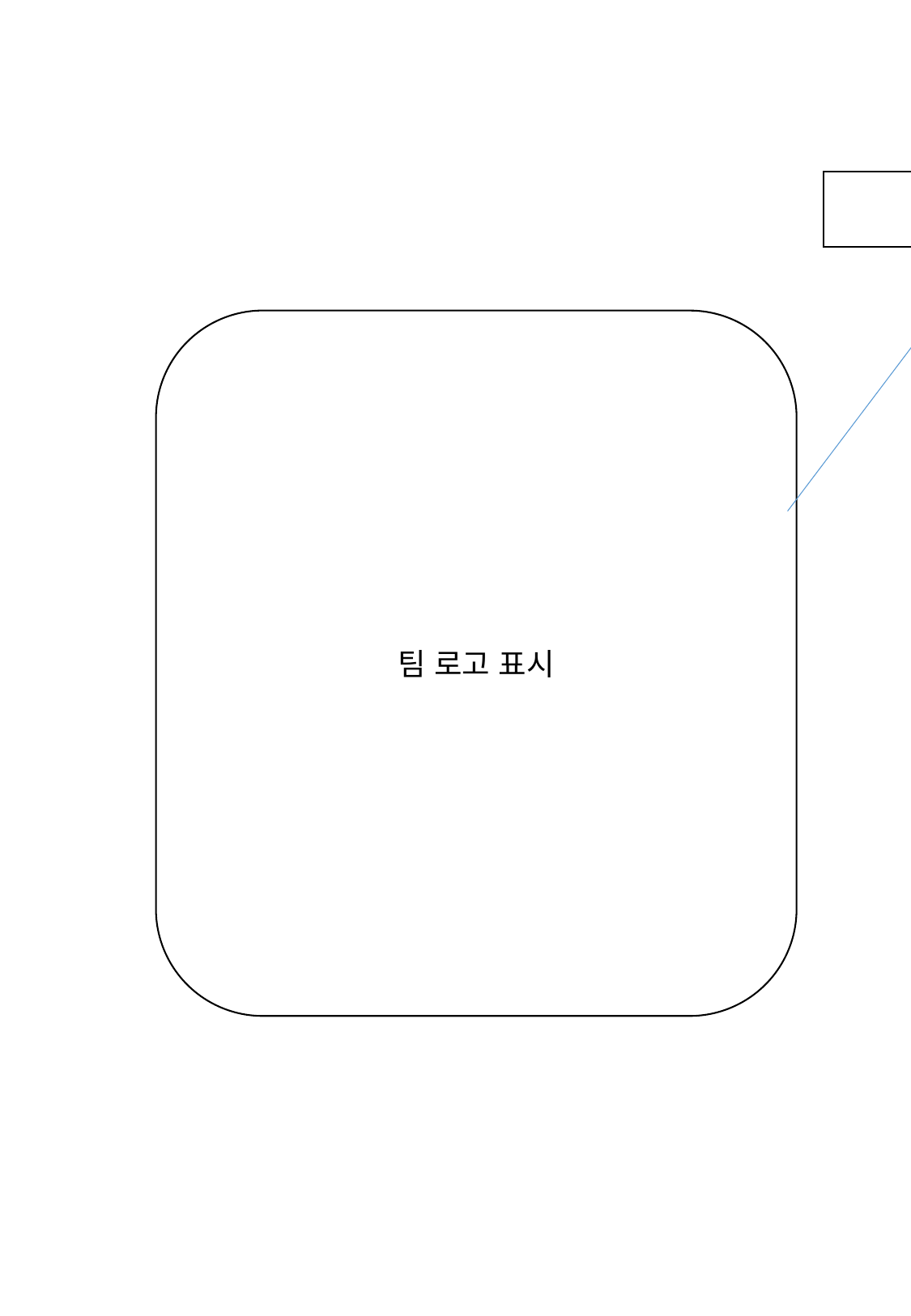

인트로 1
계속 : 2
팀 로고 표시